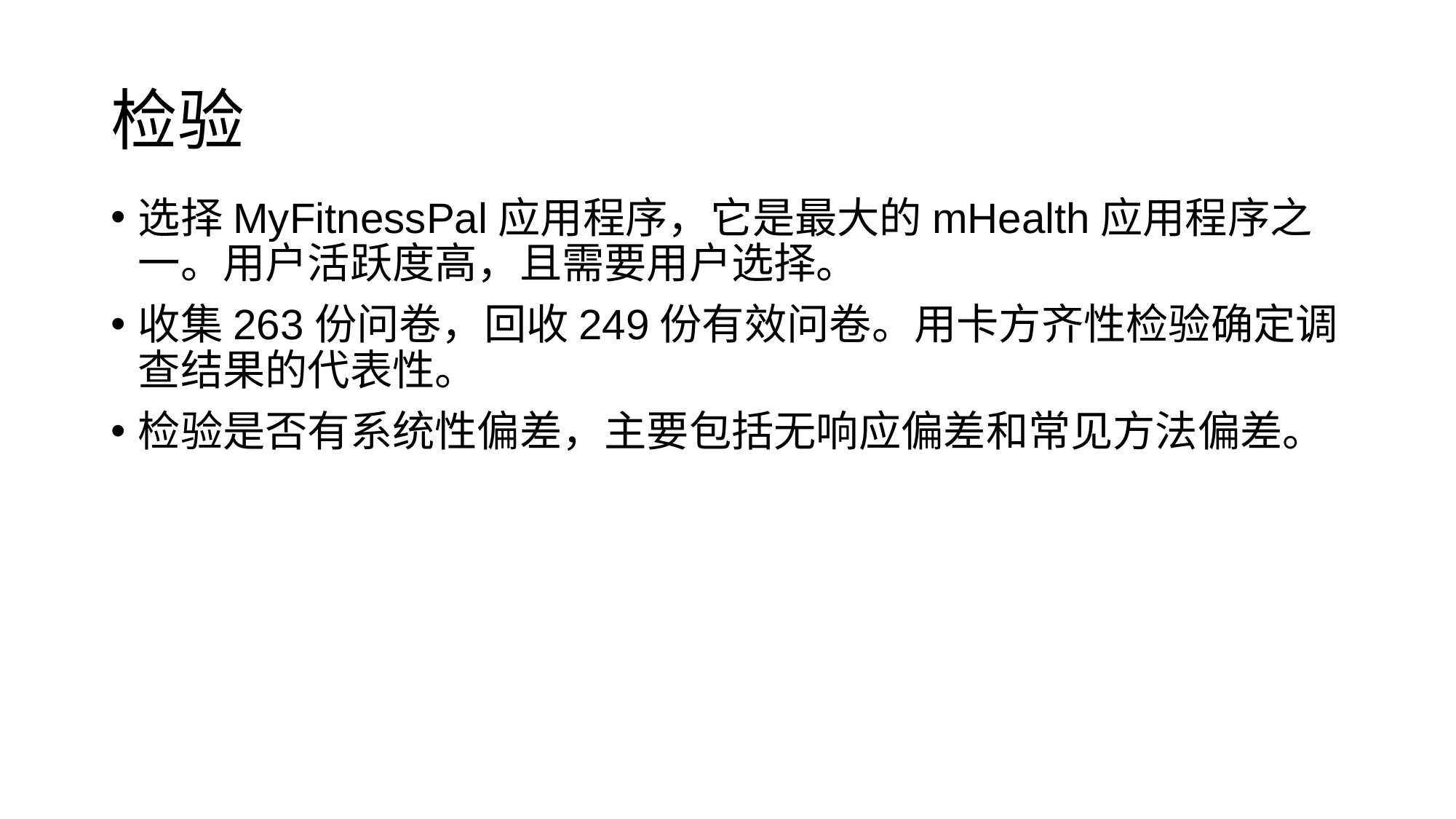

# 检验
选择MyFitnessPal应用程序，它是最大的mHealth应用程序之一。用户活跃度高，且需要用户选择。
收集263份问卷，回收249份有效问卷。用卡方齐性检验确定调查结果的代表性。
检验是否有系统性偏差，主要包括无响应偏差和常见方法偏差。